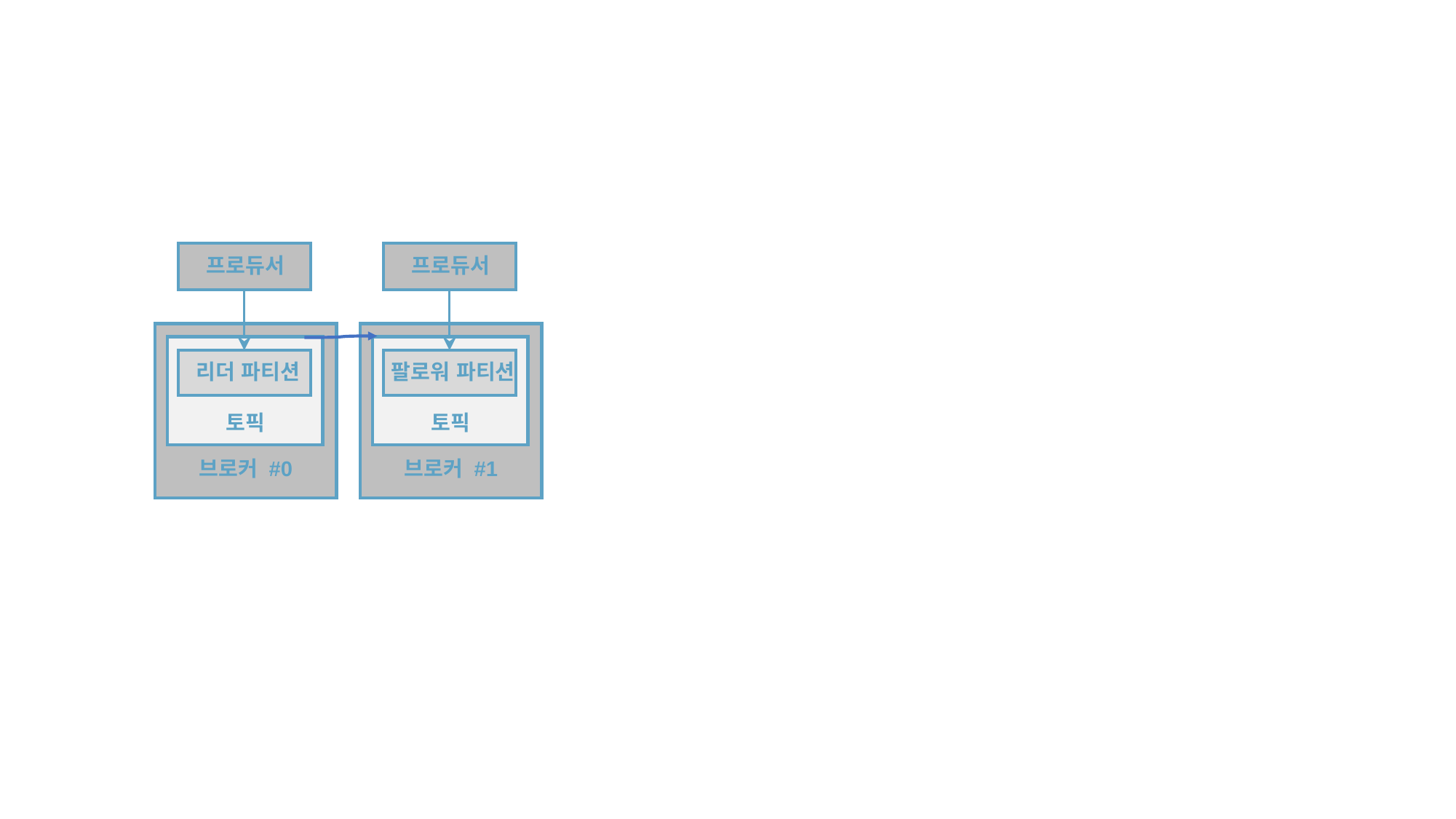

프로듀서
프로듀서

리더 파티션
팔로워 파티션
토픽
토픽
브로커 #0
브로커 #1